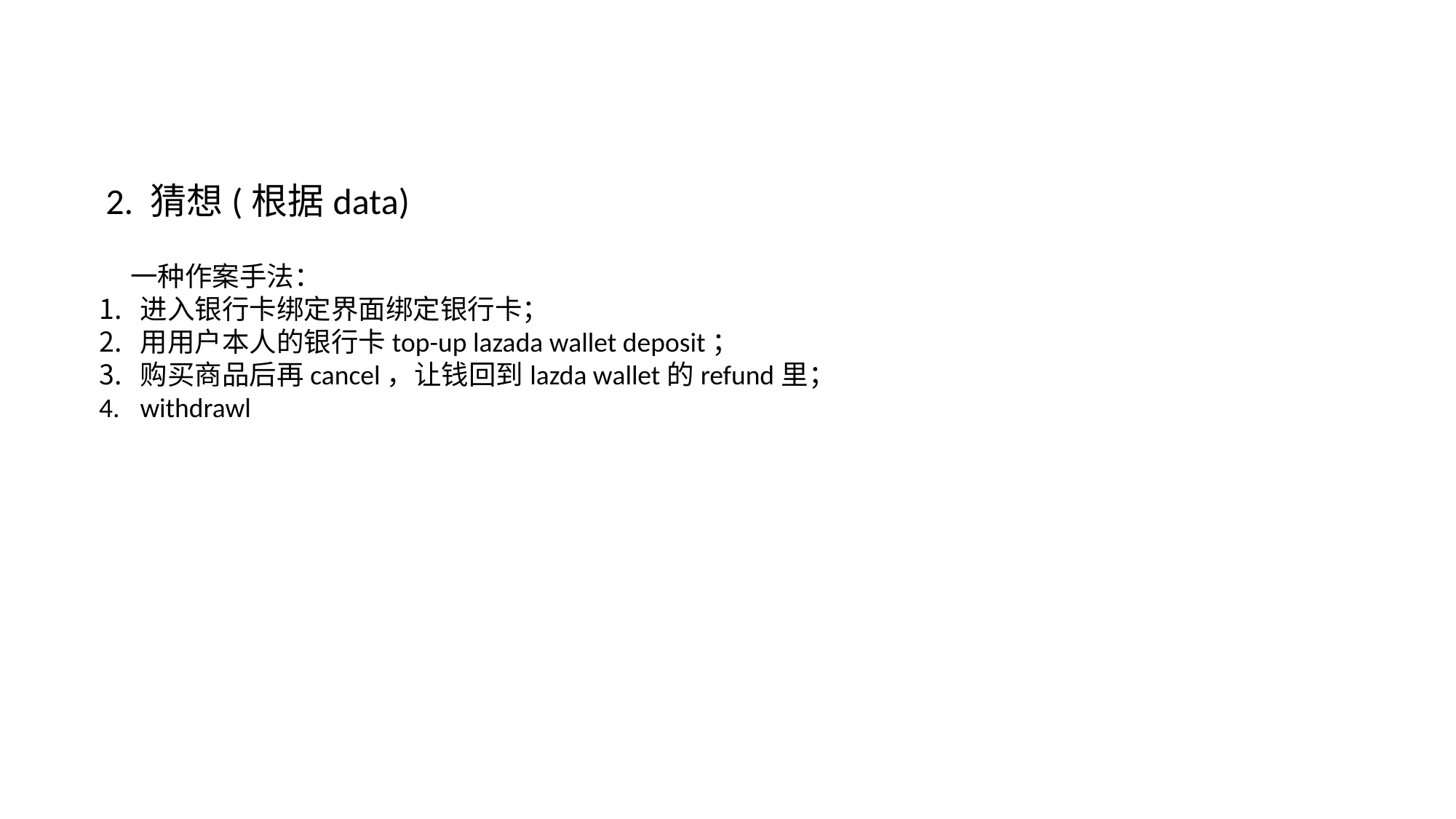

# 2. 猜想(根据data)
    一种作案手法：
进入银行卡绑定界面绑定银行卡；
用用户本人的银行卡top-up lazada wallet deposit；
购买商品后再cancel，让钱回到lazda wallet的refund里；
withdrawl